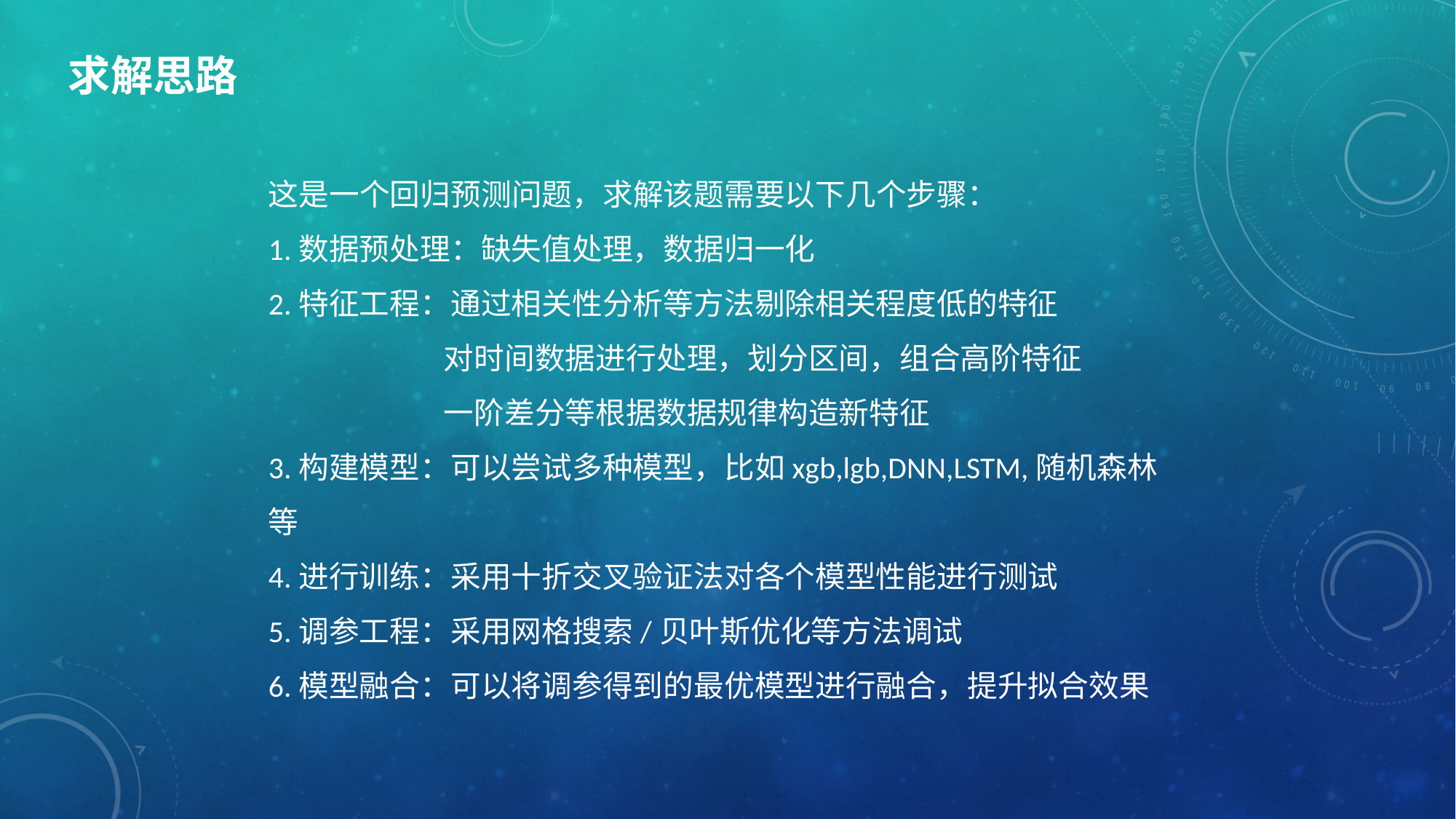

# 求解思路
这是一个回归预测问题，求解该题需要以下几个步骤：
1.数据预处理：缺失值处理，数据归一化
2.特征工程：通过相关性分析等方法剔除相关程度低的特征
                         对时间数据进行处理，划分区间，组合高阶特征
                         一阶差分等根据数据规律构造新特征
3.构建模型：可以尝试多种模型，比如xgb,lgb,DNN,LSTM,随机森林等
4.进行训练：采用十折交叉验证法对各个模型性能进行测试
5.调参工程：采用网格搜索/贝叶斯优化等方法调试
6.模型融合：可以将调参得到的最优模型进行融合，提升拟合效果